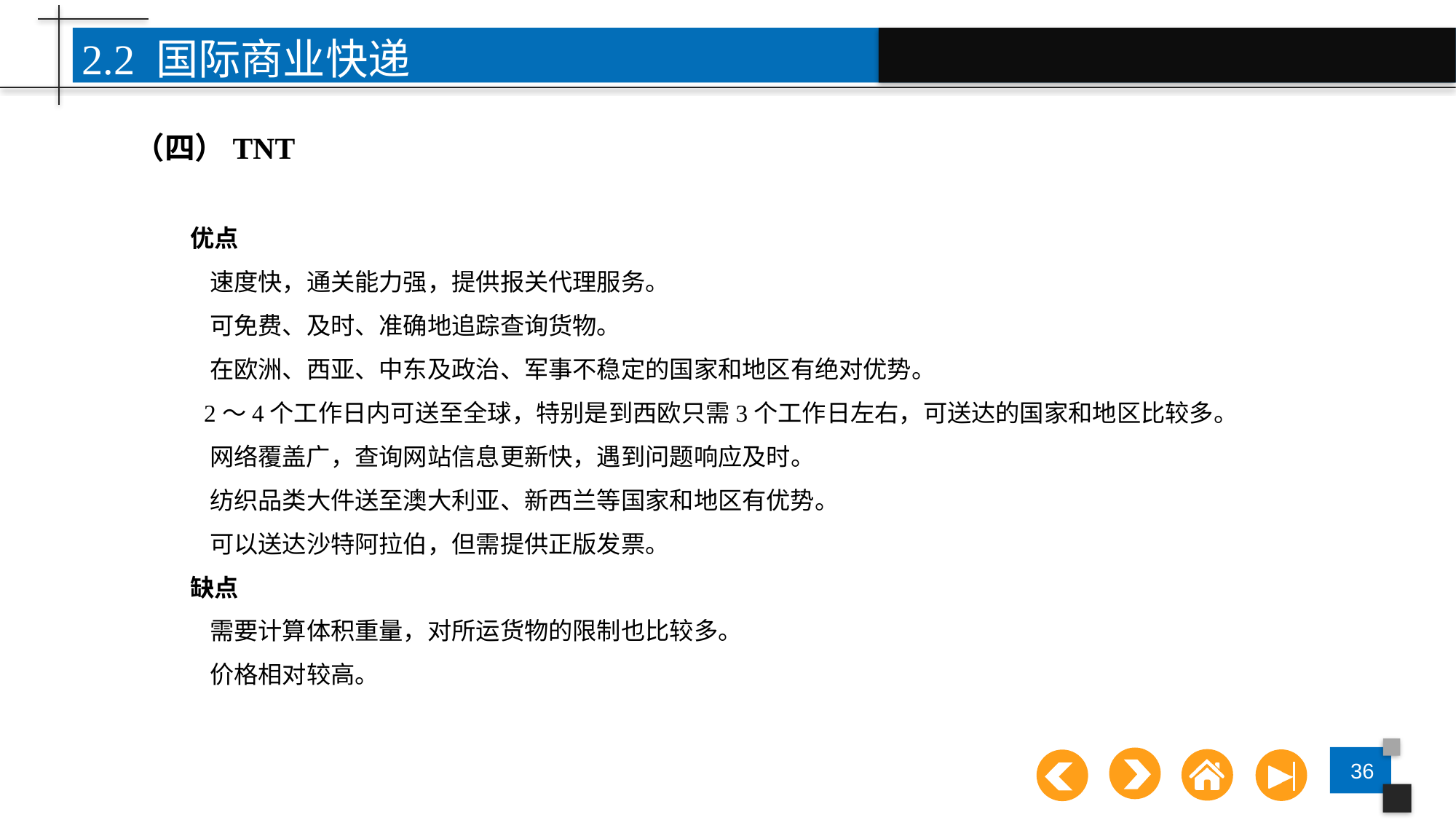

2.2 国际商业快递
（四）TNT
优点
  速度快，通关能力强，提供报关代理服务。
  可免费、及时、准确地追踪查询货物。
  在欧洲、西亚、中东及政治、军事不稳定的国家和地区有绝对优势。
  2～4个工作日内可送至全球，特别是到西欧只需3个工作日左右，可送达的国家和地区比较多。
  网络覆盖广，查询网站信息更新快，遇到问题响应及时。
  纺织品类大件送至澳大利亚、新西兰等国家和地区有优势。
  可以送达沙特阿拉伯，但需提供正版发票。
缺点
  需要计算体积重量，对所运货物的限制也比较多。
  价格相对较高。